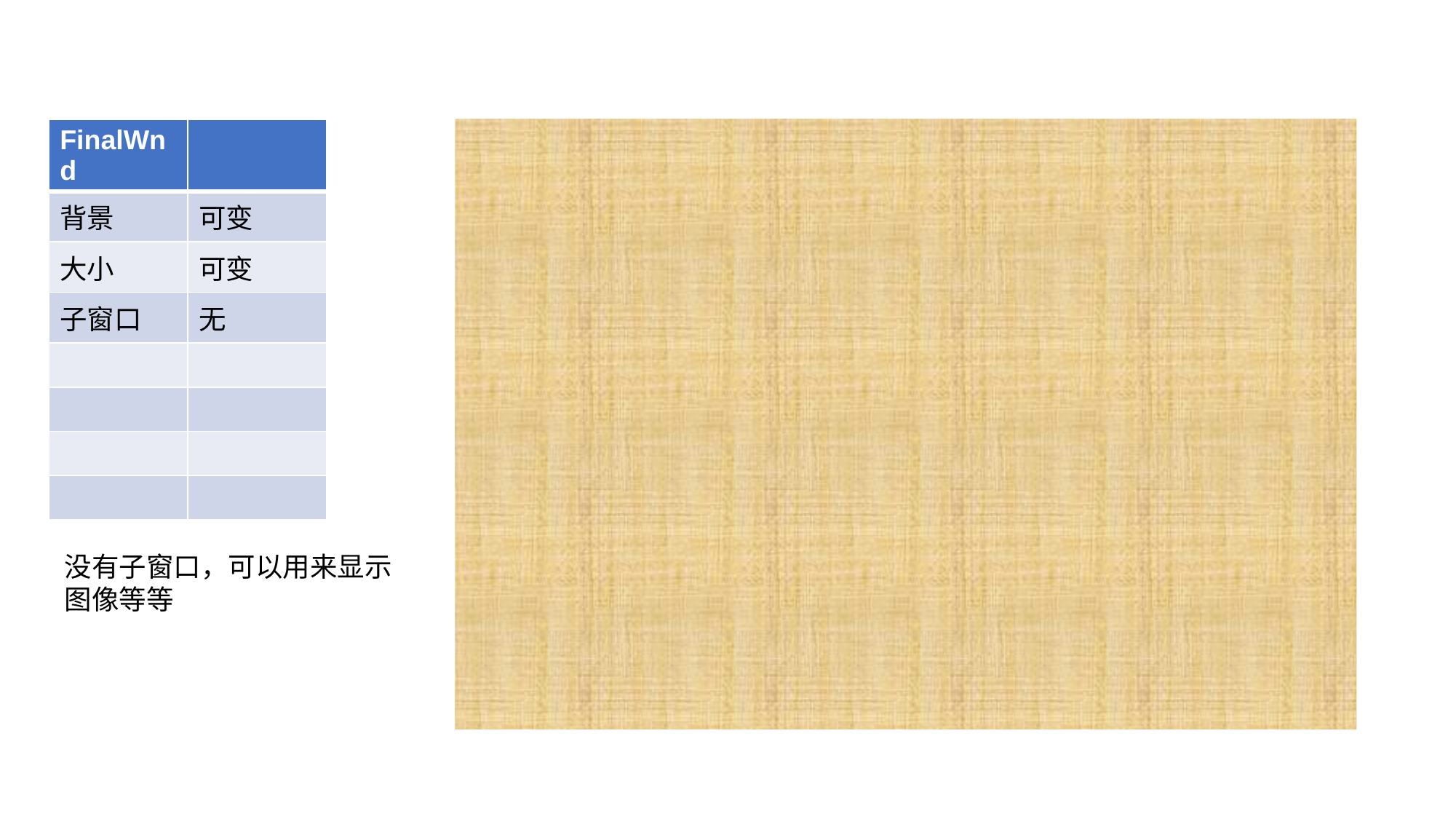

| FinalWnd |  |
| --- | --- |
| 背景 | 可变 |
| 大小 | 可变 |
| 子窗口 | 无 |
|  |  |
|  |  |
|  |  |
|  |  |

没有子窗口，可以用来显示图像等等